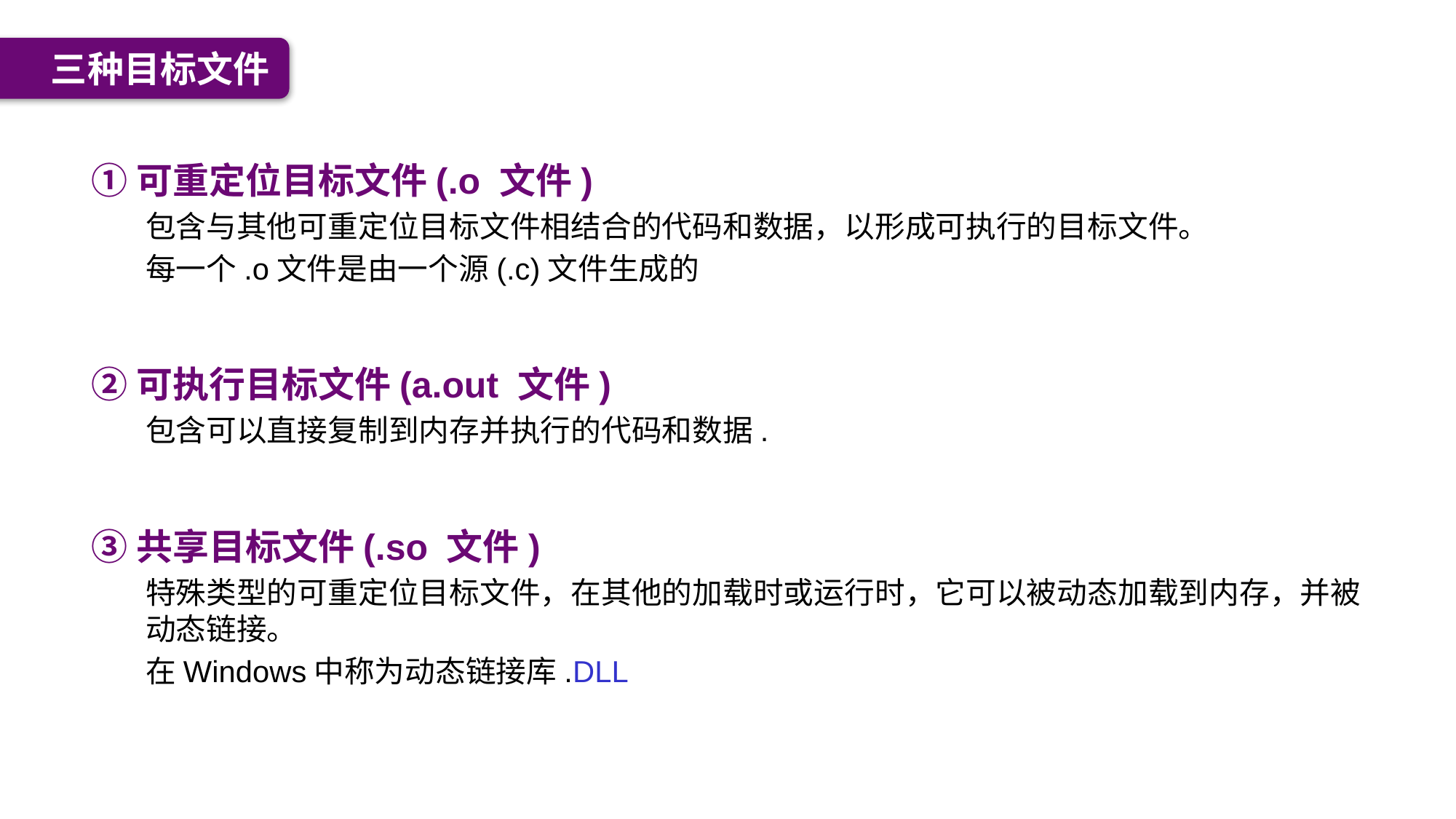

三种目标文件
①可重定位目标文件(.o 文件)
包含与其他可重定位目标文件相结合的代码和数据，以形成可执行的目标文件。
每一个.o文件是由一个源(.c)文件生成的

②可执行目标文件(a.out 文件)
包含可以直接复制到内存并执行的代码和数据.

③共享目标文件(.so 文件)
特殊类型的可重定位目标文件，在其他的加载时或运行时，它可以被动态加载到内存，并被动态链接。
在Windows中称为动态链接库.DLL